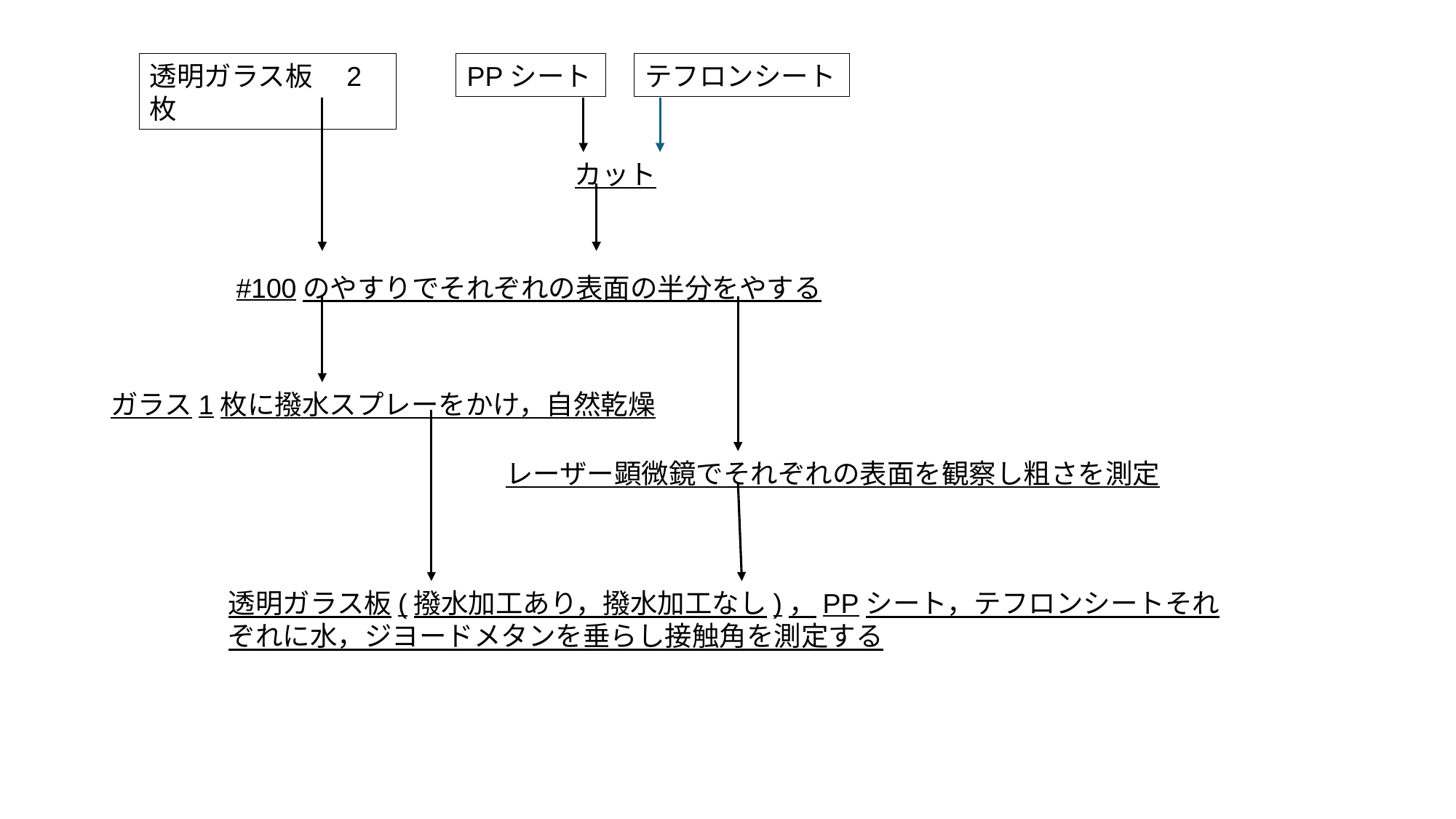

透明ガラス板　2枚
PPシート
テフロンシート
カット
#100のやすりでそれぞれの表面の半分をやする
ガラス1枚に撥水スプレーをかけ，自然乾燥
レーザー顕微鏡でそれぞれの表面を観察し粗さを測定
透明ガラス板(撥水加工あり，撥水加工なし)，PPシート，テフロンシートそれぞれに水，ジヨードメタンを垂らし接触角を測定する